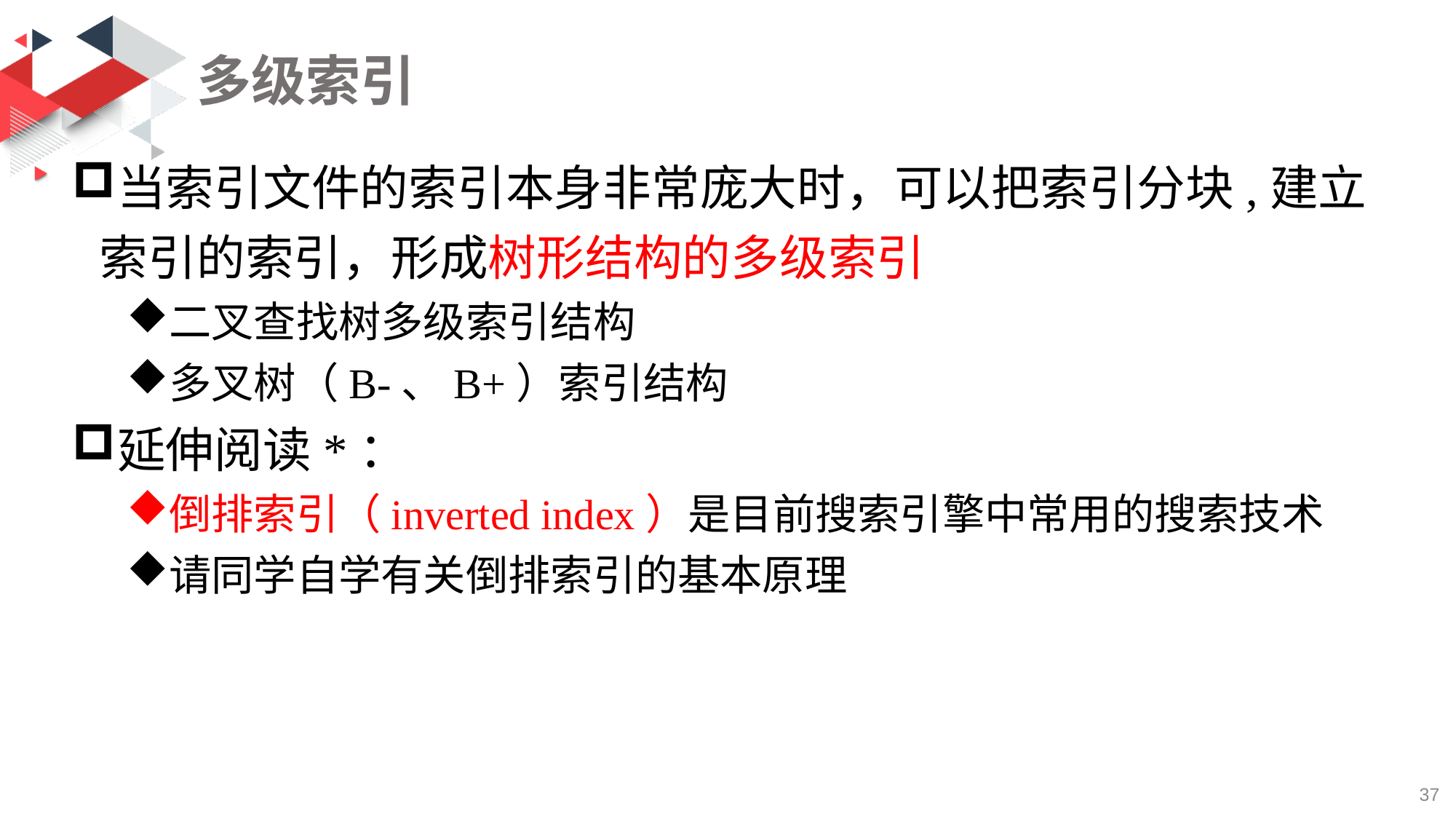

# 多级索引
当索引文件的索引本身非常庞大时，可以把索引分块,建立索引的索引，形成树形结构的多级索引
二叉查找树多级索引结构
多叉树（B-、B+）索引结构
延伸阅读*：
倒排索引（inverted index）是目前搜索引擎中常用的搜索技术
请同学自学有关倒排索引的基本原理

37